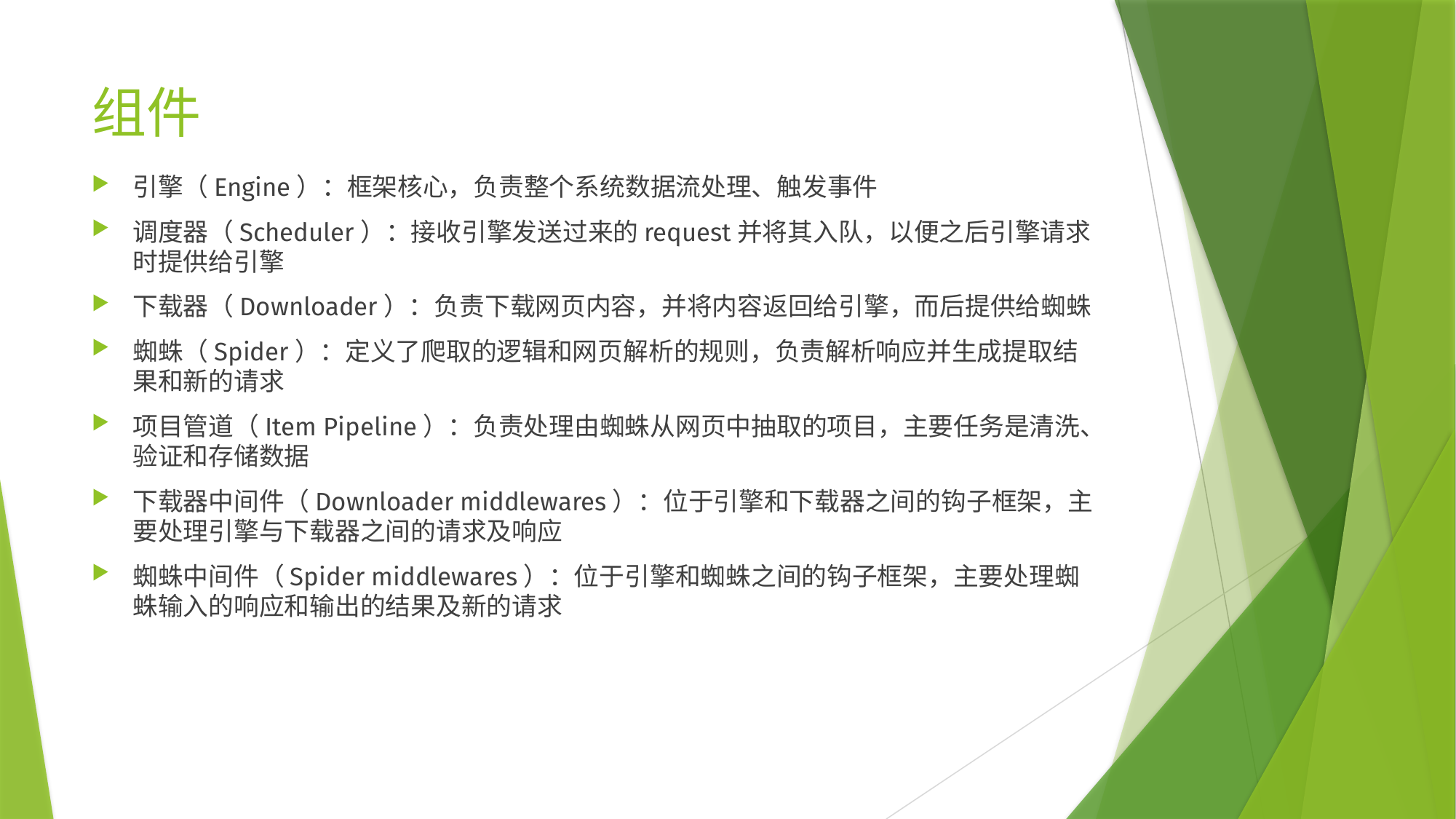

# 组件
引擎（Engine）：框架核心，负责整个系统数据流处理、触发事件
调度器（Scheduler）：接收引擎发送过来的request并将其入队，以便之后引擎请求时提供给引擎
下载器（Downloader）：负责下载网页内容，并将内容返回给引擎，而后提供给蜘蛛
蜘蛛（Spider）：定义了爬取的逻辑和网页解析的规则，负责解析响应并生成提取结果和新的请求
项目管道（Item Pipeline）：负责处理由蜘蛛从网页中抽取的项目，主要任务是清洗、验证和存储数据
下载器中间件（Downloader middlewares）：位于引擎和下载器之间的钩子框架，主要处理引擎与下载器之间的请求及响应
蜘蛛中间件（Spider middlewares）：位于引擎和蜘蛛之间的钩子框架，主要处理蜘蛛输入的响应和输出的结果及新的请求